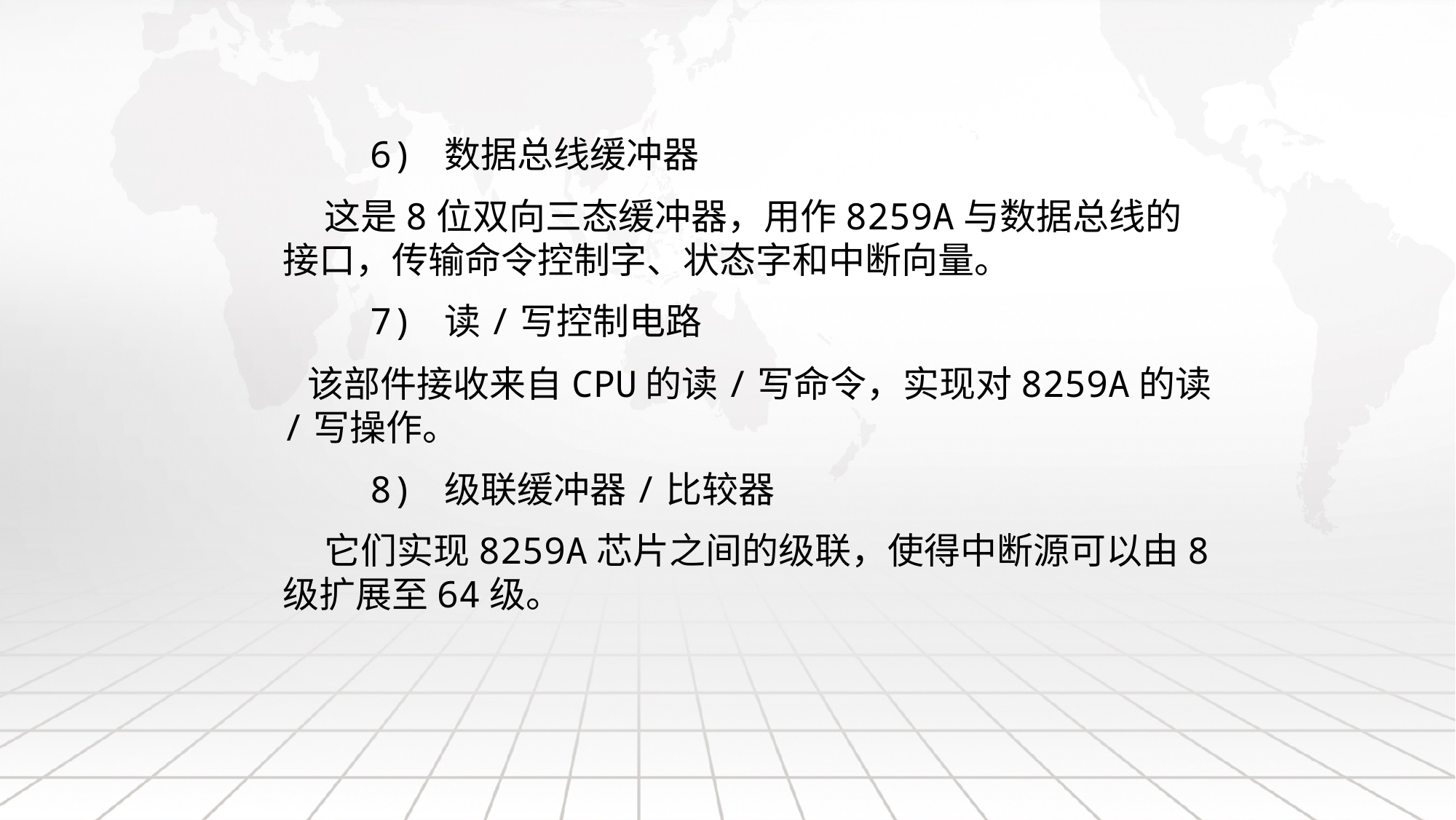

6) 数据总线缓冲器
    这是8位双向三态缓冲器，用作8259A与数据总线的接口，传输命令控制字、状态字和中断向量。
    7) 读/写控制电路
  该部件接收来自CPU的读/写命令，实现对8259A的读/写操作。
    8) 级联缓冲器/比较器
    它们实现8259A芯片之间的级联，使得中断源可以由8级扩展至64级。